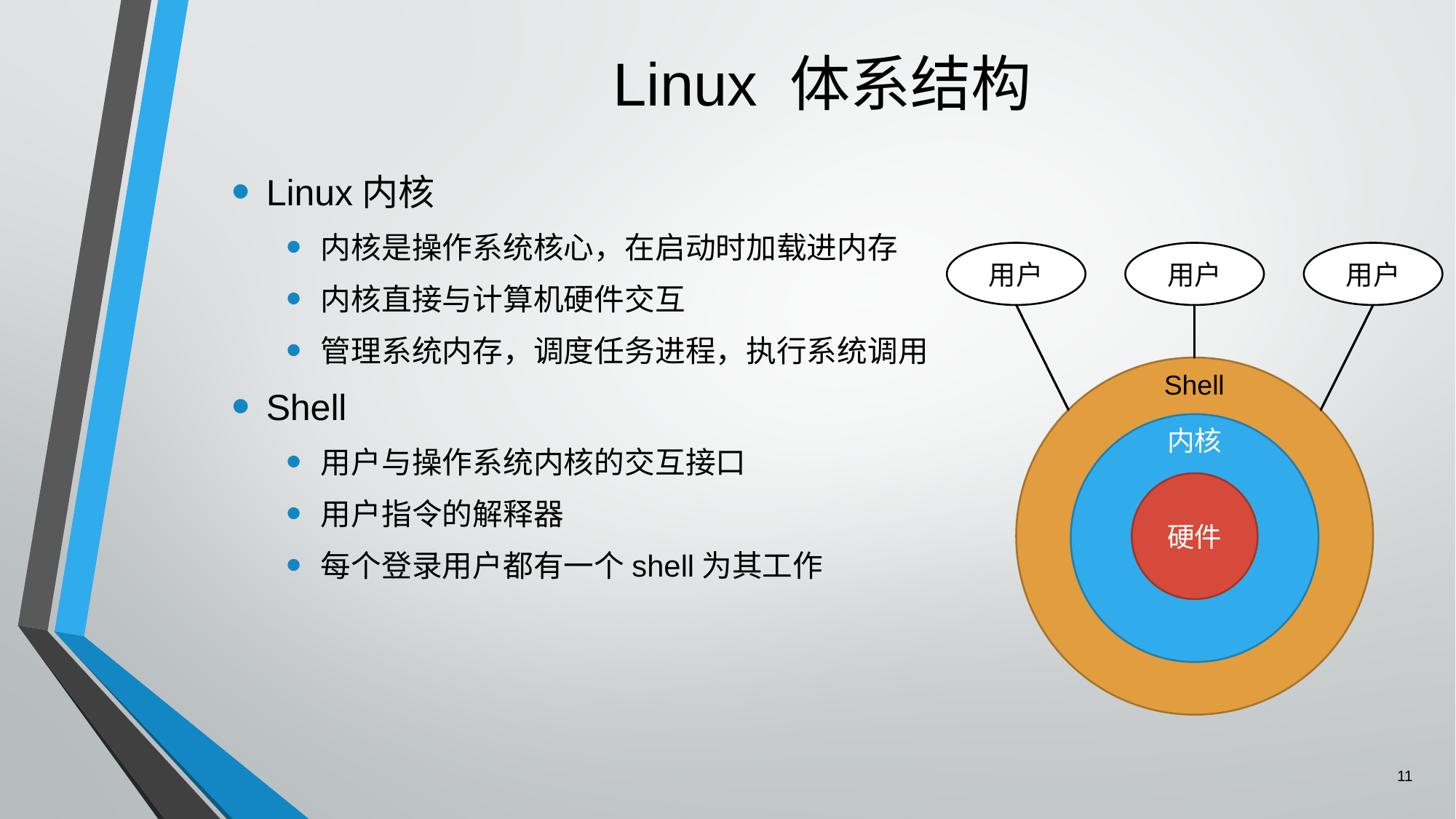

# Linux 体系结构
Linux内核
内核是操作系统核心，在启动时加载进内存
内核直接与计算机硬件交互
管理系统内存，调度任务进程，执行系统调用
Shell
用户与操作系统内核的交互接口
用户指令的解释器
每个登录用户都有一个shell为其工作

用户
用户
用户

Shell
内核

硬件
11